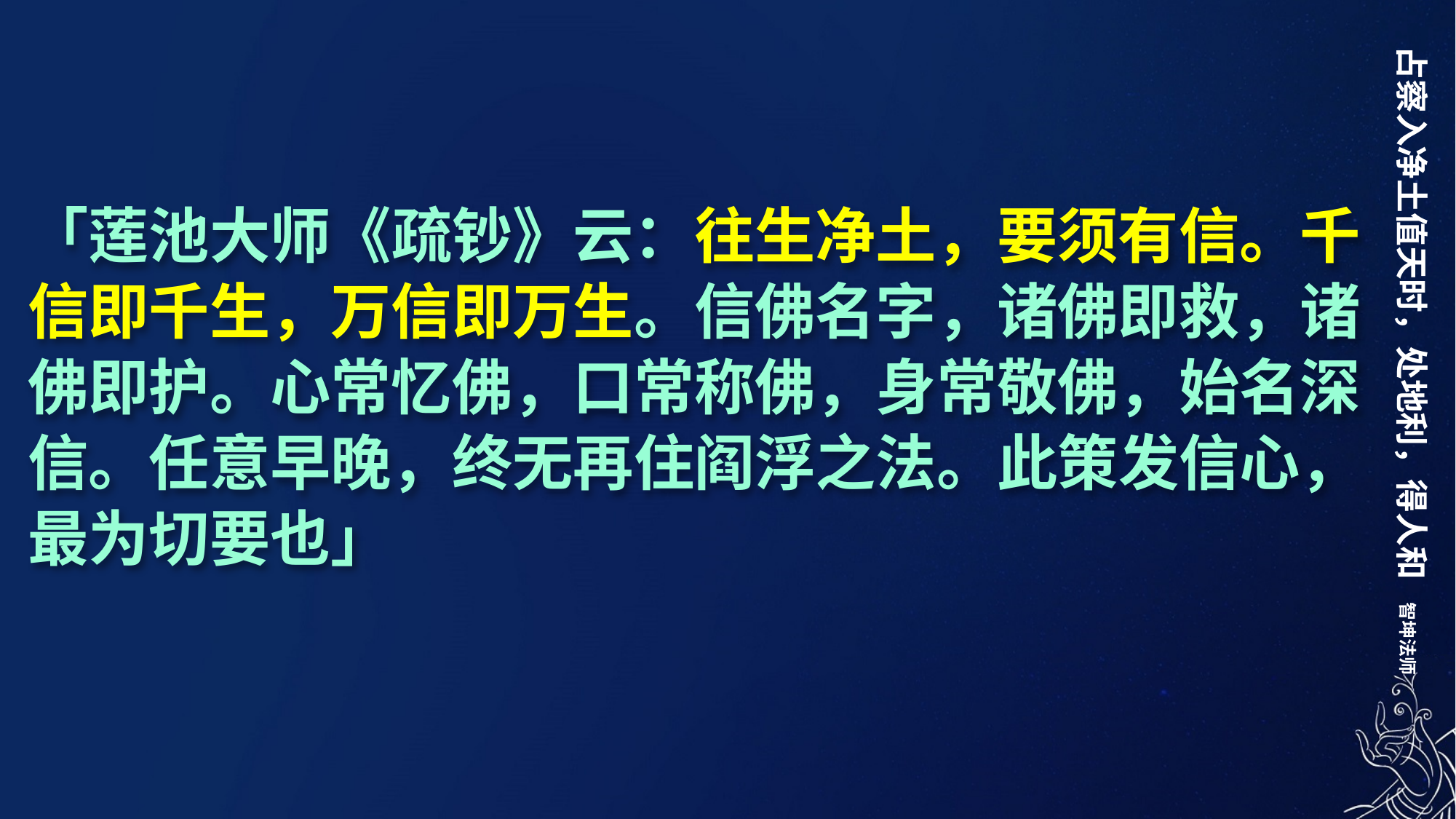

「莲池大师《疏钞》云：往生净土，要须有信。千信即千生，万信即万生。信佛名字，诸佛即救，诸佛即护。心常忆佛，口常称佛，身常敬佛，始名深信。任意早晚，终无再住阎浮之法。此策发信心，最为切要也」